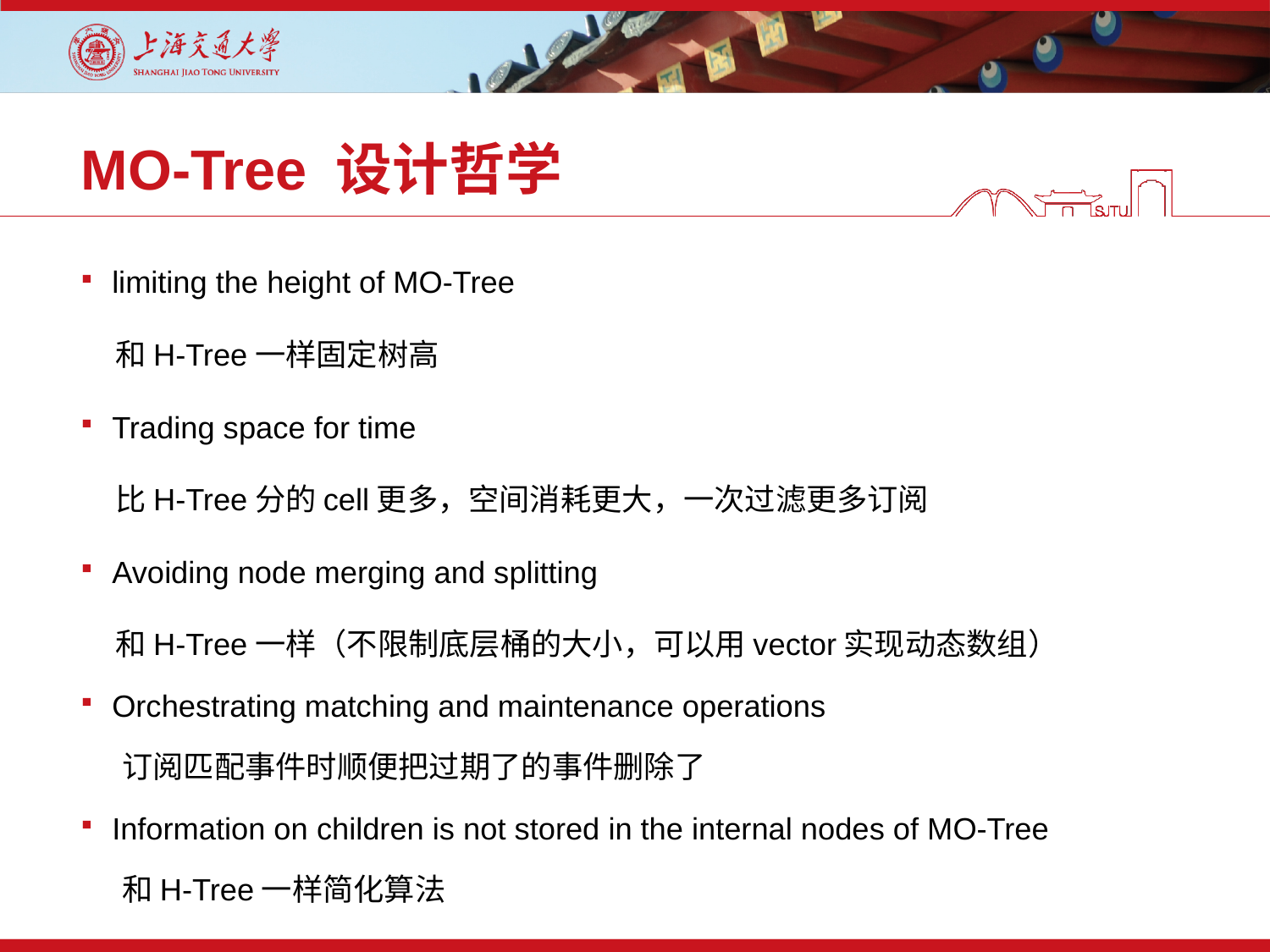

# MO-Tree 设计哲学
limiting the height of MO-Tree
    和H-Tree一样固定树高
Trading space for time
    比H-Tree分的cell更多，空间消耗更大，一次过滤更多订阅
Avoiding node merging and splitting
    和H-Tree一样（不限制底层桶的大小，可以用vector实现动态数组）
Orchestrating matching and maintenance operations
     订阅匹配事件时顺便把过期了的事件删除了
Information on children is not stored in the internal nodes of MO-Tree
     和H-Tree一样简化算法